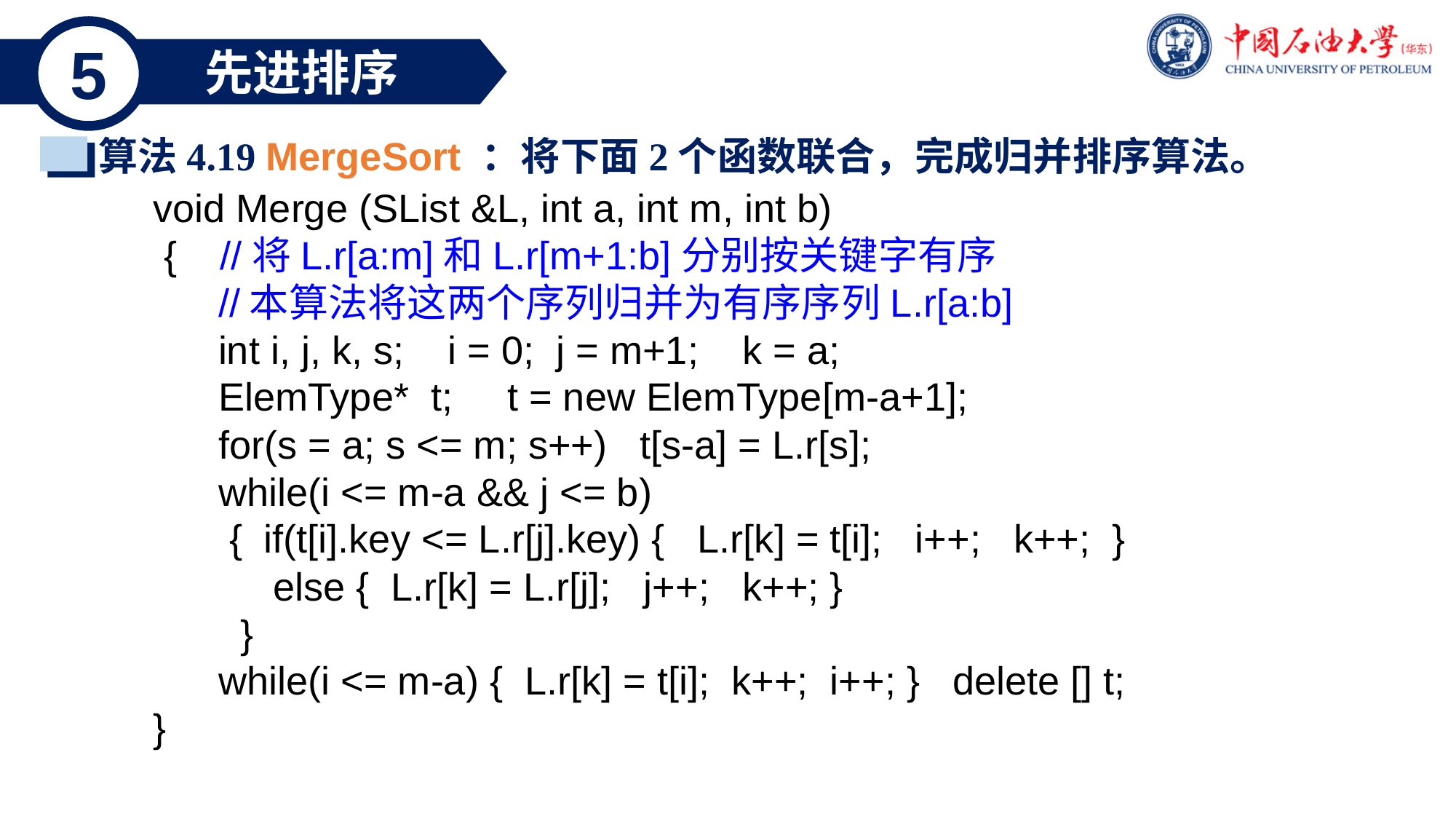

5
先进排序
算法4.19 MergeSort ：将下面2个函数联合，完成归并排序算法。

void Merge (SList &L, int a, int m, int b)
 {    //将L.r[a:m]和L.r[m+1:b]分别按关键字有序
      //本算法将这两个序列归并为有序序列L.r[a:b]
      int i, j, k, s;    i = 0;  j = m+1;    k = a;
      ElemType*  t;     t = new ElemType[m-a+1];
      for(s = a; s <= m; s++)   t[s-a] = L.r[s];
      while(i <= m-a && j <= b)
       {  if(t[i].key <= L.r[j].key) {   L.r[k] = t[i];   i++;   k++;  }
           else {  L.r[k] = L.r[j];   j++;   k++; }
        }
      while(i <= m-a) {  L.r[k] = t[i];  k++;  i++; }   delete [] t;
}